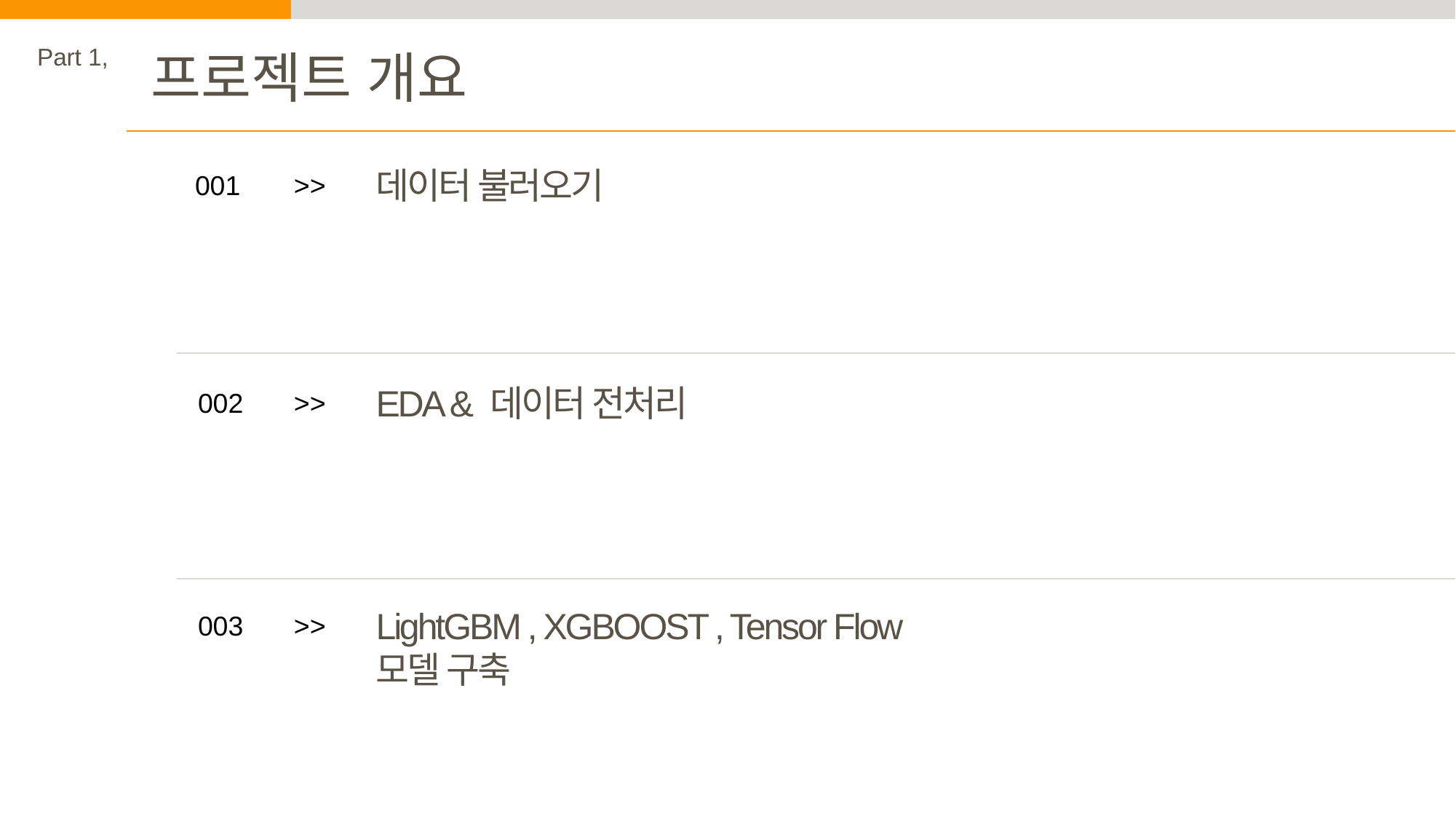

Part 1,
프로젝트 개요
데이터 불러오기
001
>>
EDA & 데이터 전처리
002
>>
LightGBM , XGBOOST , Tensor Flow
모델 구축
003
>>